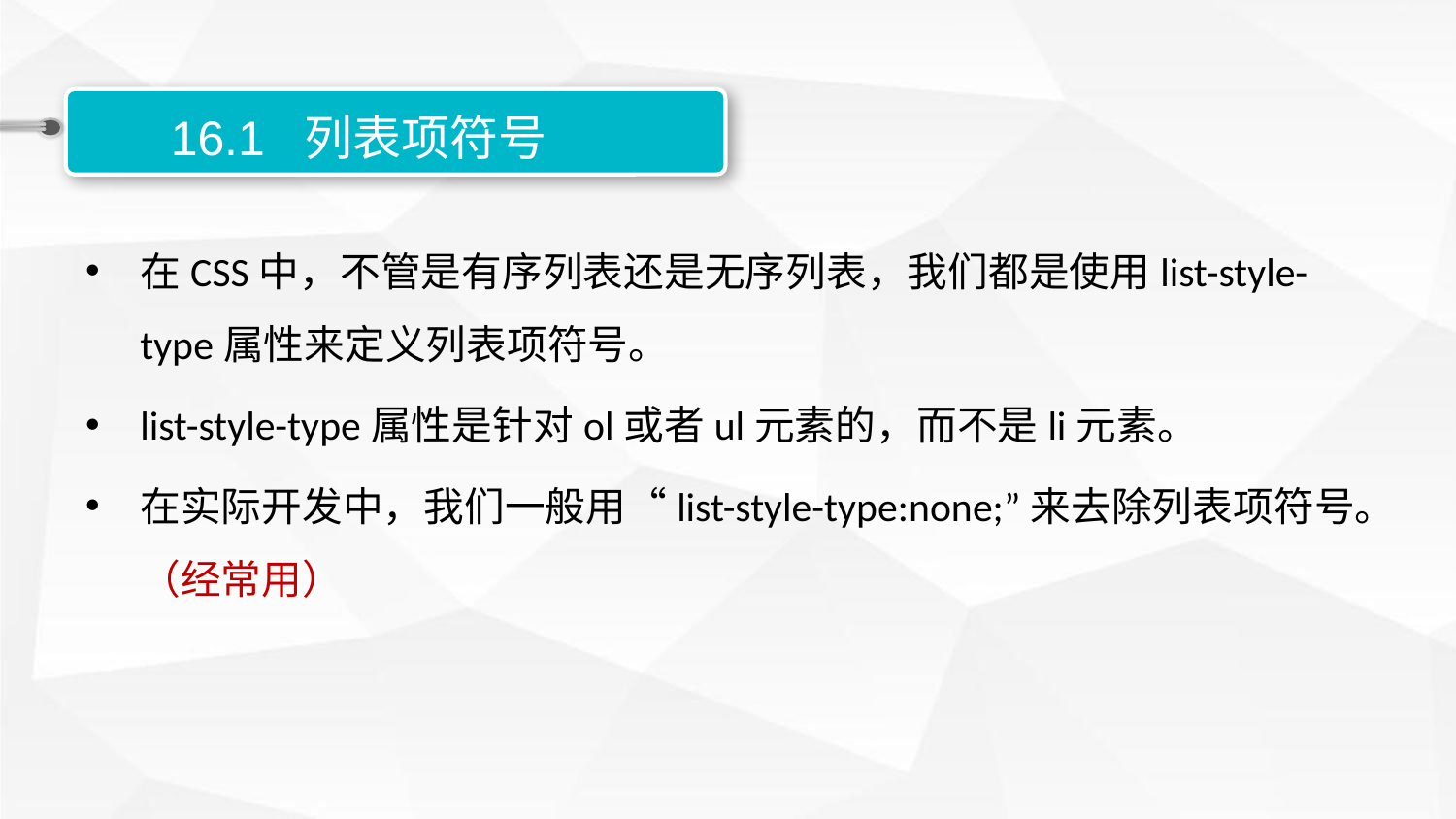

16.1  列表项符号

在CSS中，不管是有序列表还是无序列表，我们都是使用list-style-type属性来定义列表项符号。
list-style-type属性是针对ol或者ul元素的，而不是li元素。
在实际开发中，我们一般用“list-style-type:none;”来去除列表项符号。（经常用）